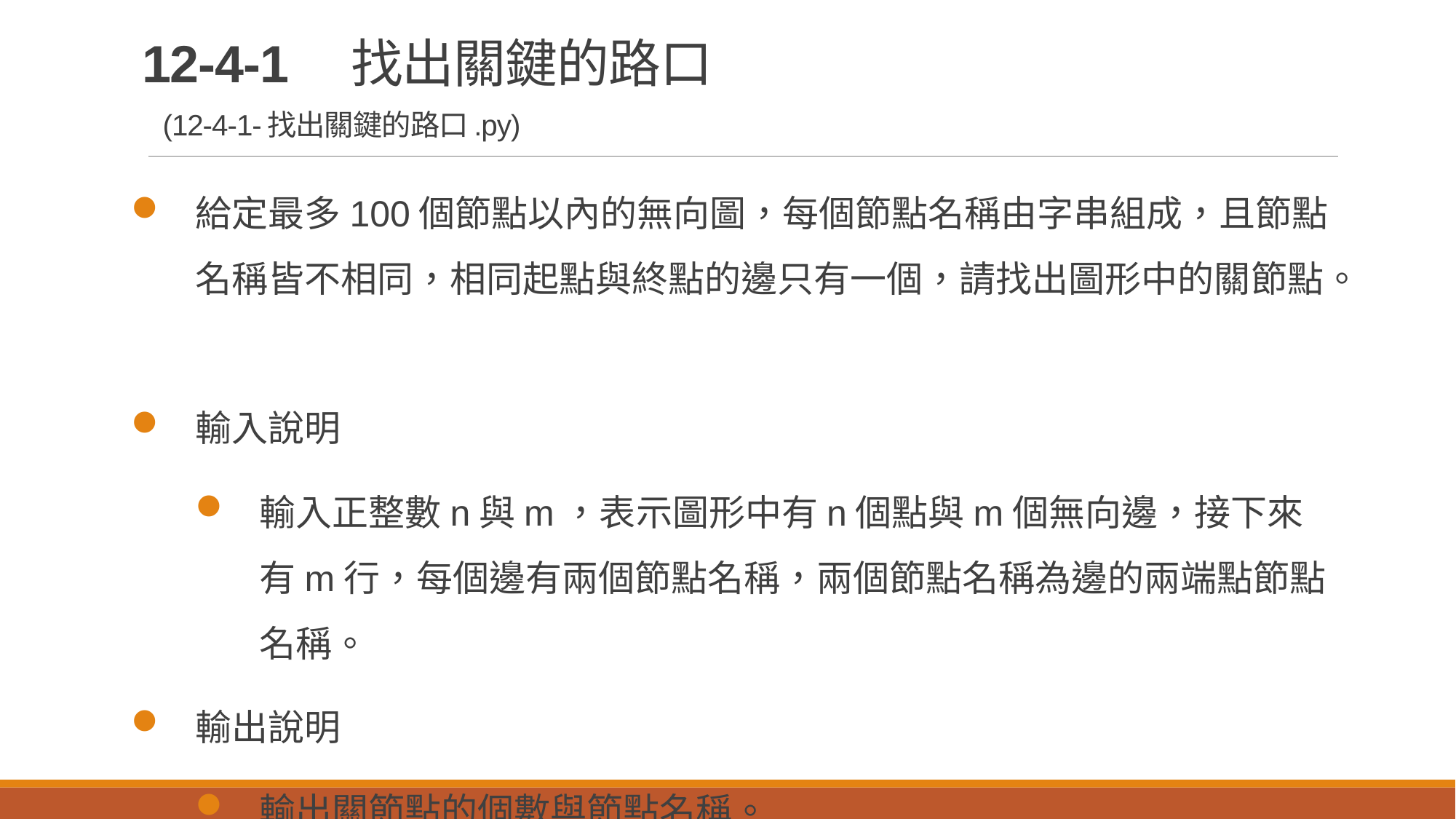

# 12-4-1　找出關鍵的路口 (12-4-1-找出關鍵的路口.py)
給定最多100個節點以內的無向圖，每個節點名稱由字串組成，且節點名稱皆不相同，相同起點與終點的邊只有一個，請找出圖形中的關節點。
輸入說明
輸入正整數n與m，表示圖形中有n個點與m個無向邊，接下來有m行，每個邊有兩個節點名稱，兩個節點名稱為邊的兩端點節點名稱。
輸出說明
輸出關節點的個數與節點名稱。